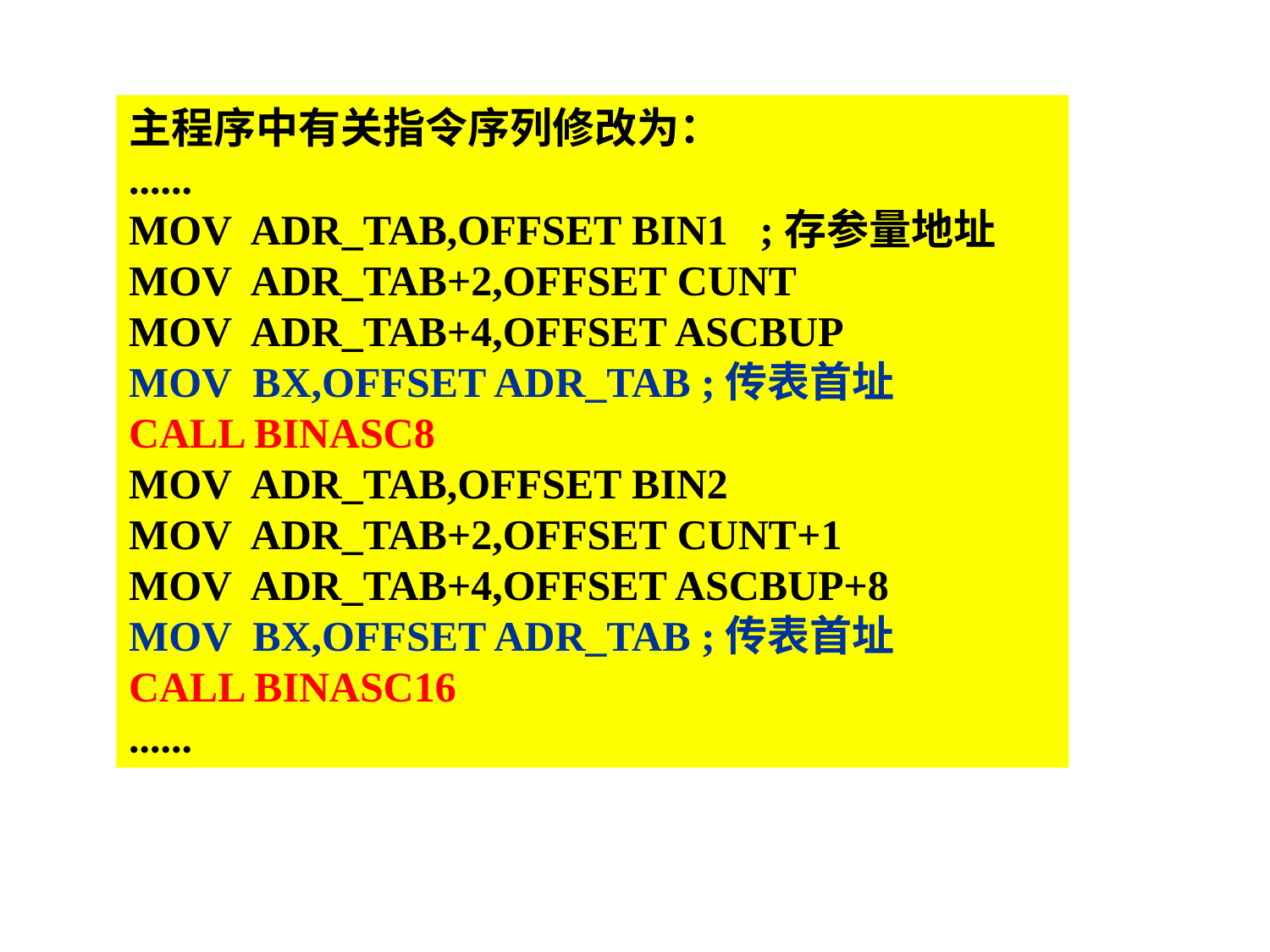

主程序中有关指令序列修改为：
......
MOV  ADR_TAB,OFFSET BIN1   ;存参量地址
MOV  ADR_TAB+2,OFFSET CUNT
MOV  ADR_TAB+4,OFFSET ASCBUP
MOV  BX,OFFSET ADR_TAB ;传表首址
CALL BINASC8
MOV  ADR_TAB,OFFSET BIN2
MOV  ADR_TAB+2,OFFSET CUNT+1
MOV  ADR_TAB+4,OFFSET ASCBUP+8
MOV  BX,OFFSET ADR_TAB ;传表首址
CALL BINASC16
......
11